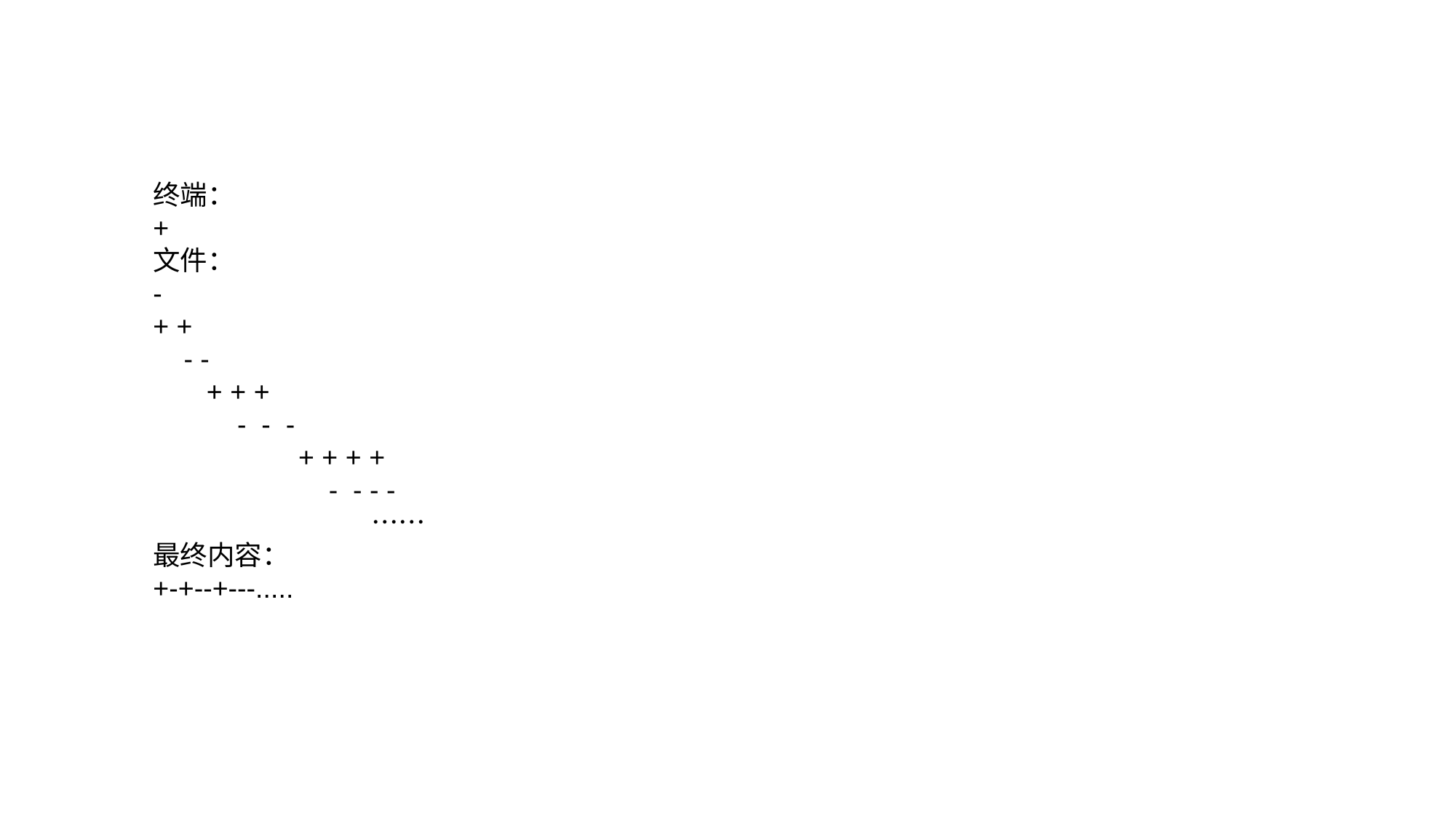

终端：
+
文件：
-
+ +
    - -
       + + +
           -  -  -
                   + + + +
                       -  - - -
 		……
最终内容：
+-+--+---.....